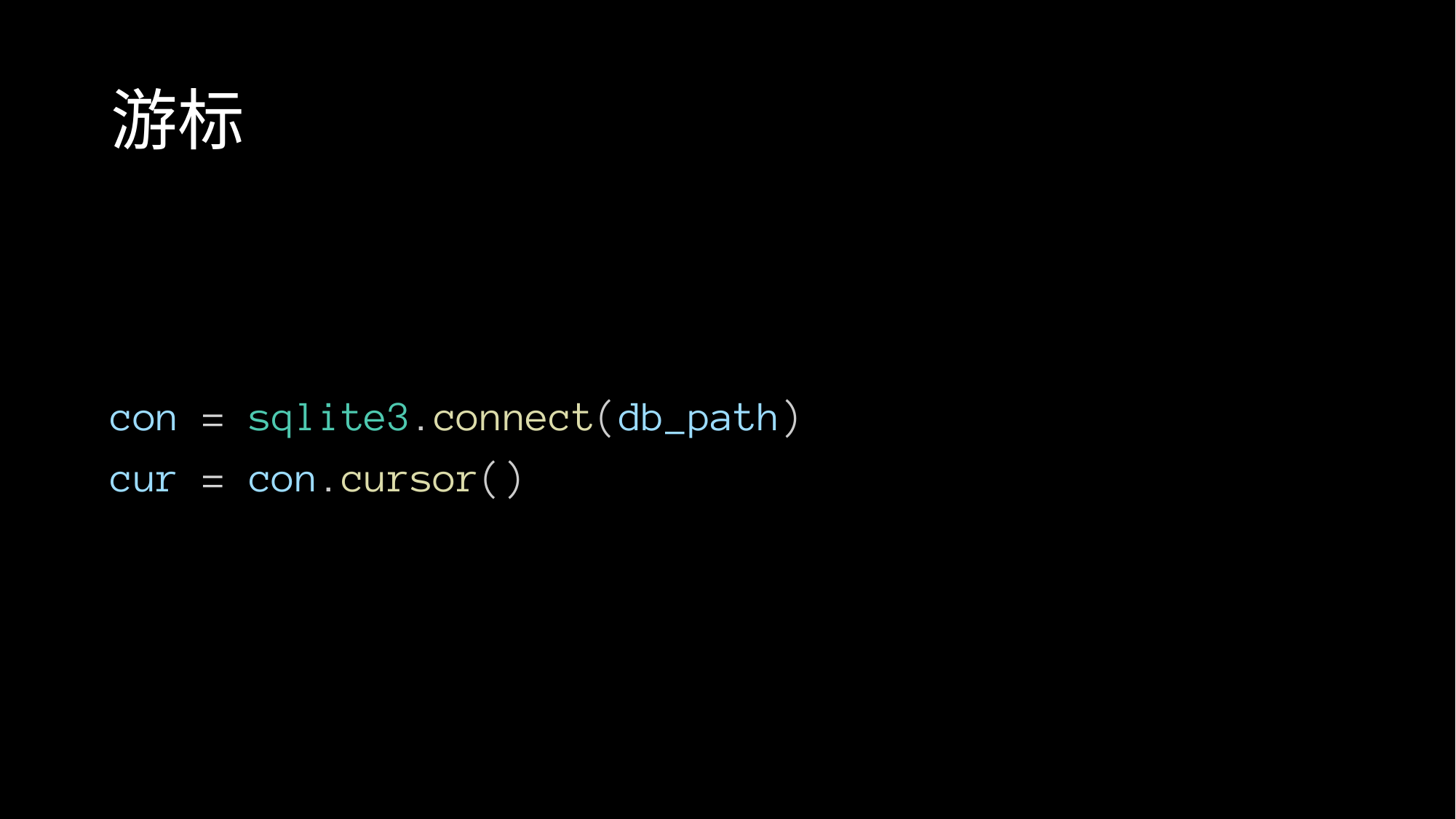

# 游标
con = sqlite3.connect(db_path)
cur = con.cursor()